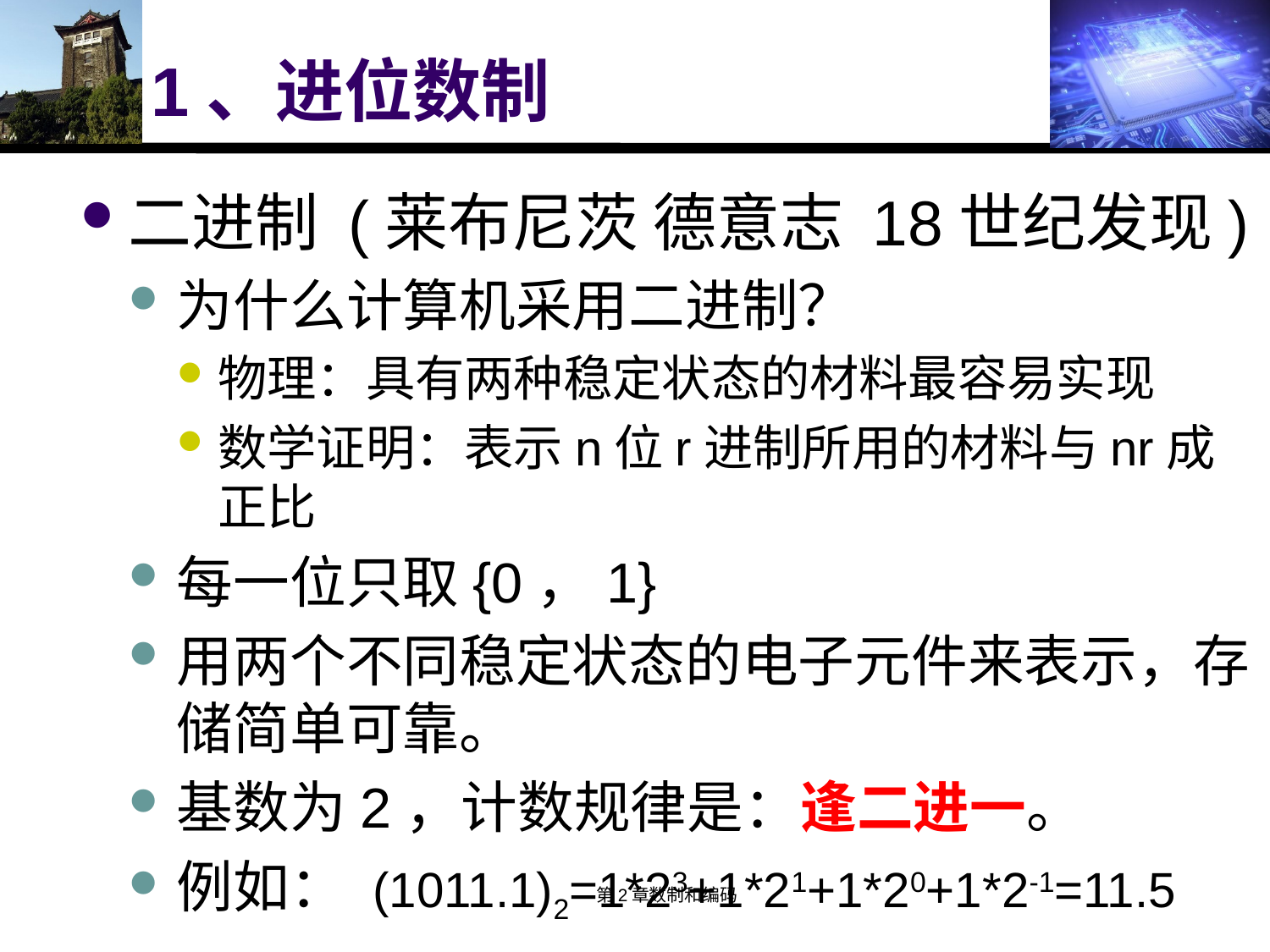

# 1、进位数制
二进制 (莱布尼茨 德意志 18世纪发现)
为什么计算机采用二进制？
物理：具有两种稳定状态的材料最容易实现
数学证明：表示n位r进制所用的材料与nr成正比
每一位只取{0，1}
用两个不同稳定状态的电子元件来表示，存储简单可靠。
基数为2，计数规律是：逢二进一。
例如： (1011.1)2=1*23+1*21+1*20+1*2-1=11.5

第2章数制和编码
5